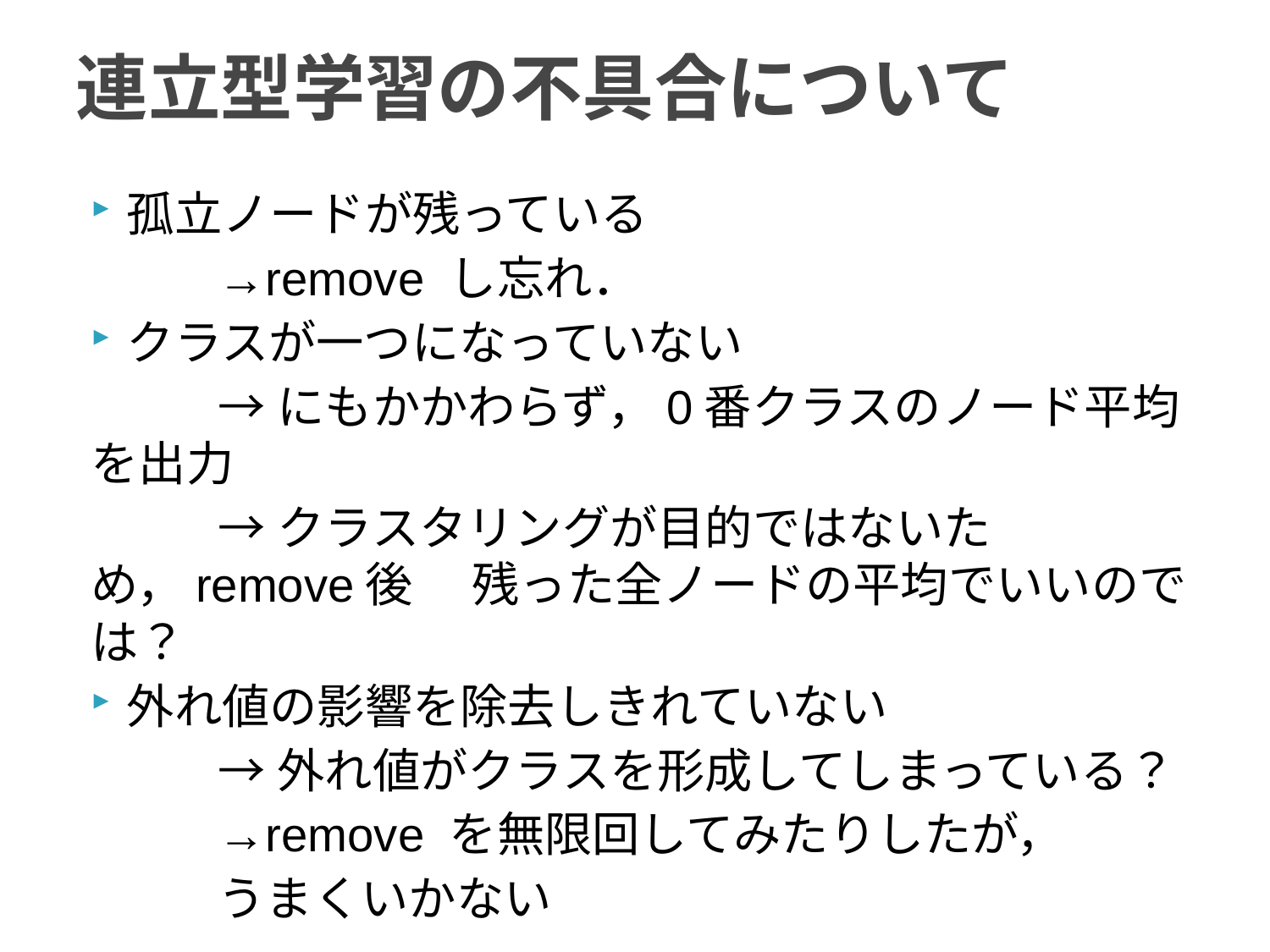

# 連立型学習の不具合について
孤立ノードが残っている
	→remove し忘れ．
クラスが一つになっていない
	→にもかかわらず，0番クラスのノード平均を出力
	→クラスタリングが目的ではないため，remove後	残った全ノードの平均でいいのでは？
外れ値の影響を除去しきれていない
	→外れ値がクラスを形成してしまっている？
	→remove を無限回してみたりしたが，
	うまくいかない